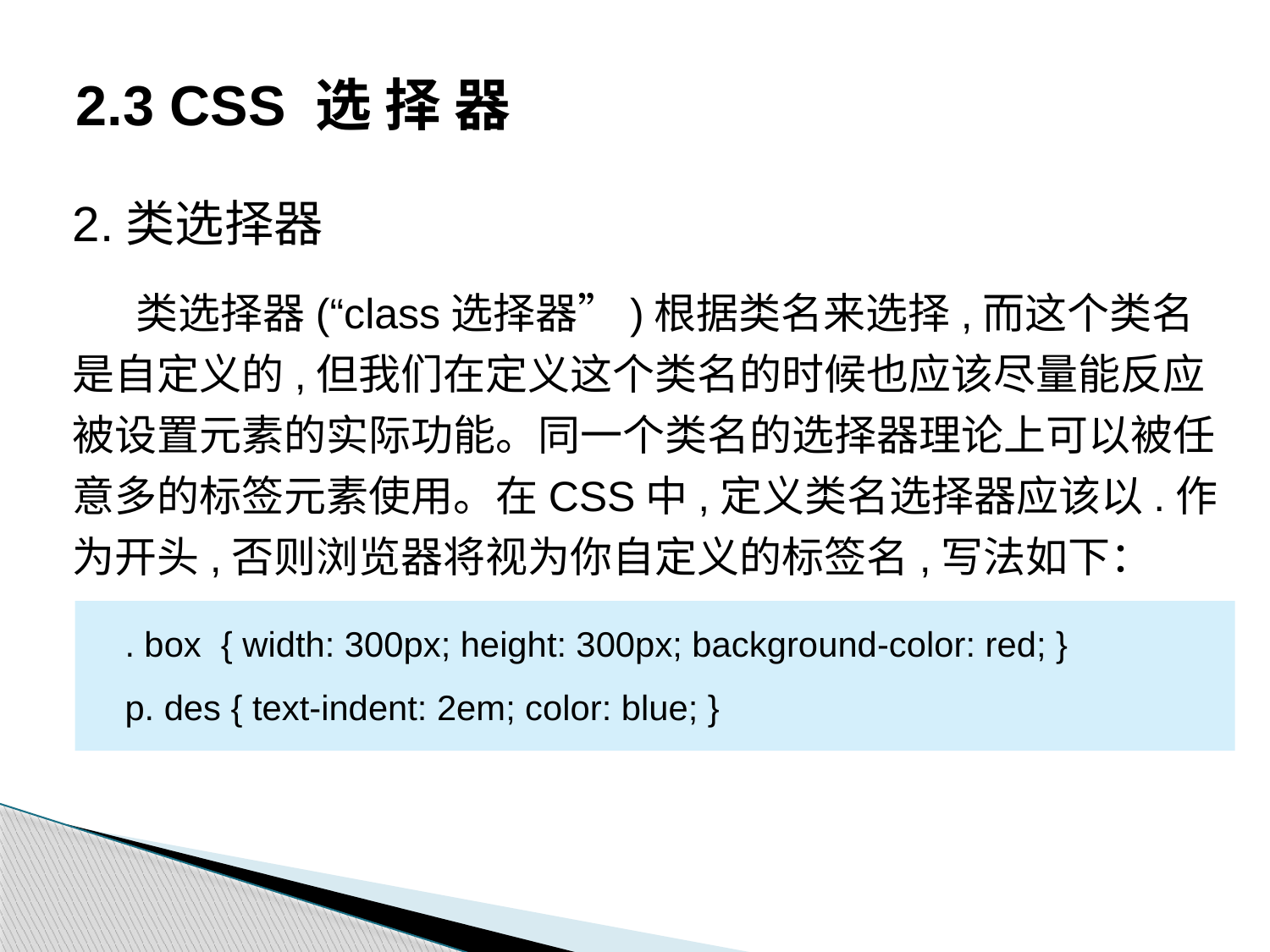

# 2.3 CSS 选 择 器
2.类选择器
类选择器(“class选择器”)根据类名来选择,而这个类名是自定义的,但我们在定义这个类名的时候也应该尽量能反应被设置元素的实际功能。同一个类名的选择器理论上可以被任意多的标签元素使用。在CSS中,定义类名选择器应该以.作为开头,否则浏览器将视为你自定义的标签名,写法如下：
. box  { width: 300px; height: 300px; background-color: red; }
p. des { text-indent: 2em; color: blue; }